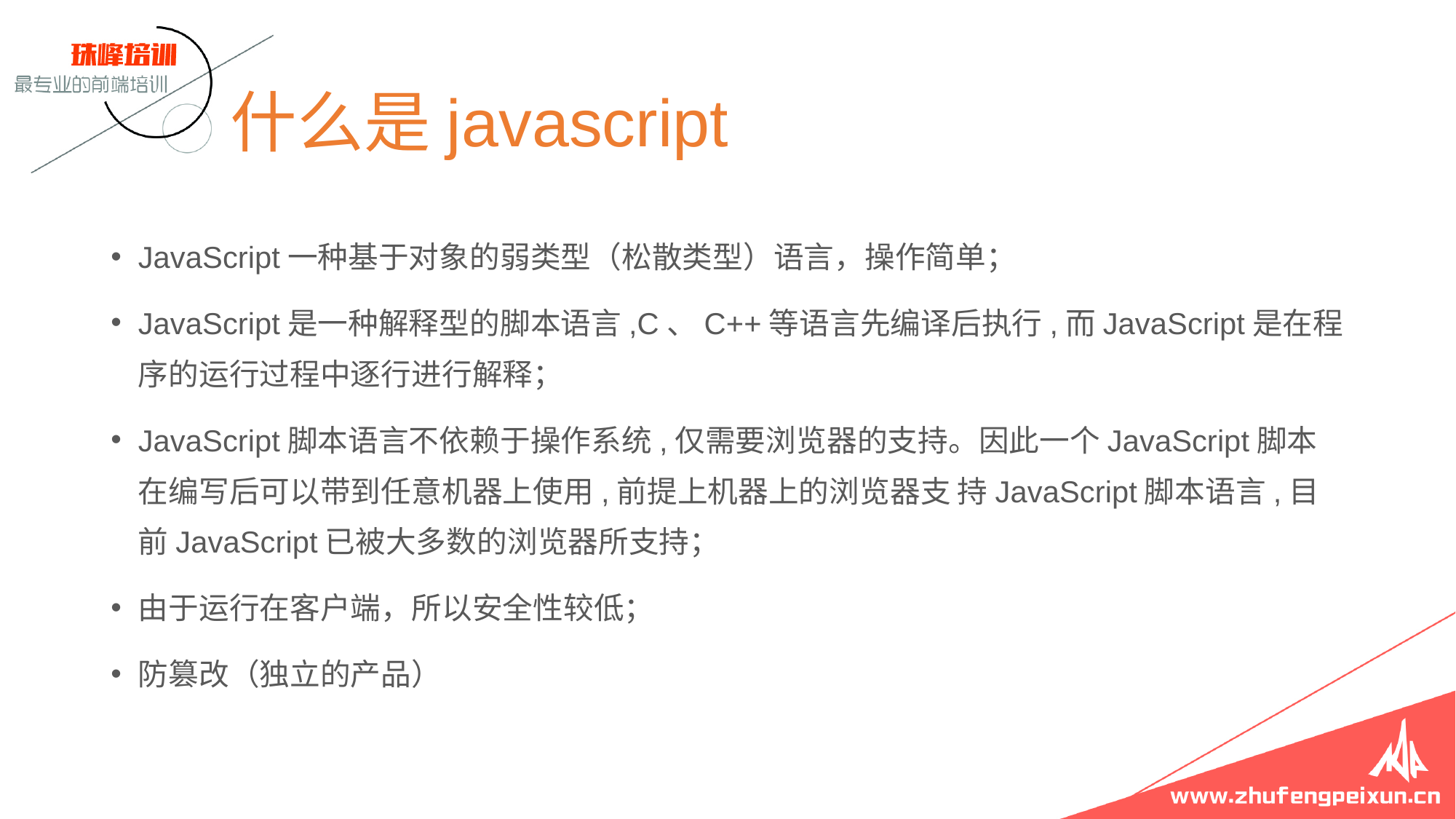

# 什么是javascript
JavaScript一种基于对象的弱类型（松散类型）语言，操作简单；
JavaScript是一种解释型的脚本语言,C、C++等语言先编译后执行,而JavaScript是在程序的运行过程中逐行进行解释；
JavaScript脚本语言不依赖于操作系统,仅需要浏览器的支持。因此一个JavaScript脚本在编写后可以带到任意机器上使用,前提上机器上的浏览器支 持JavaScript脚本语言,目前JavaScript已被大多数的浏览器所支持；
由于运行在客户端，所以安全性较低；
防篡改（独立的产品）